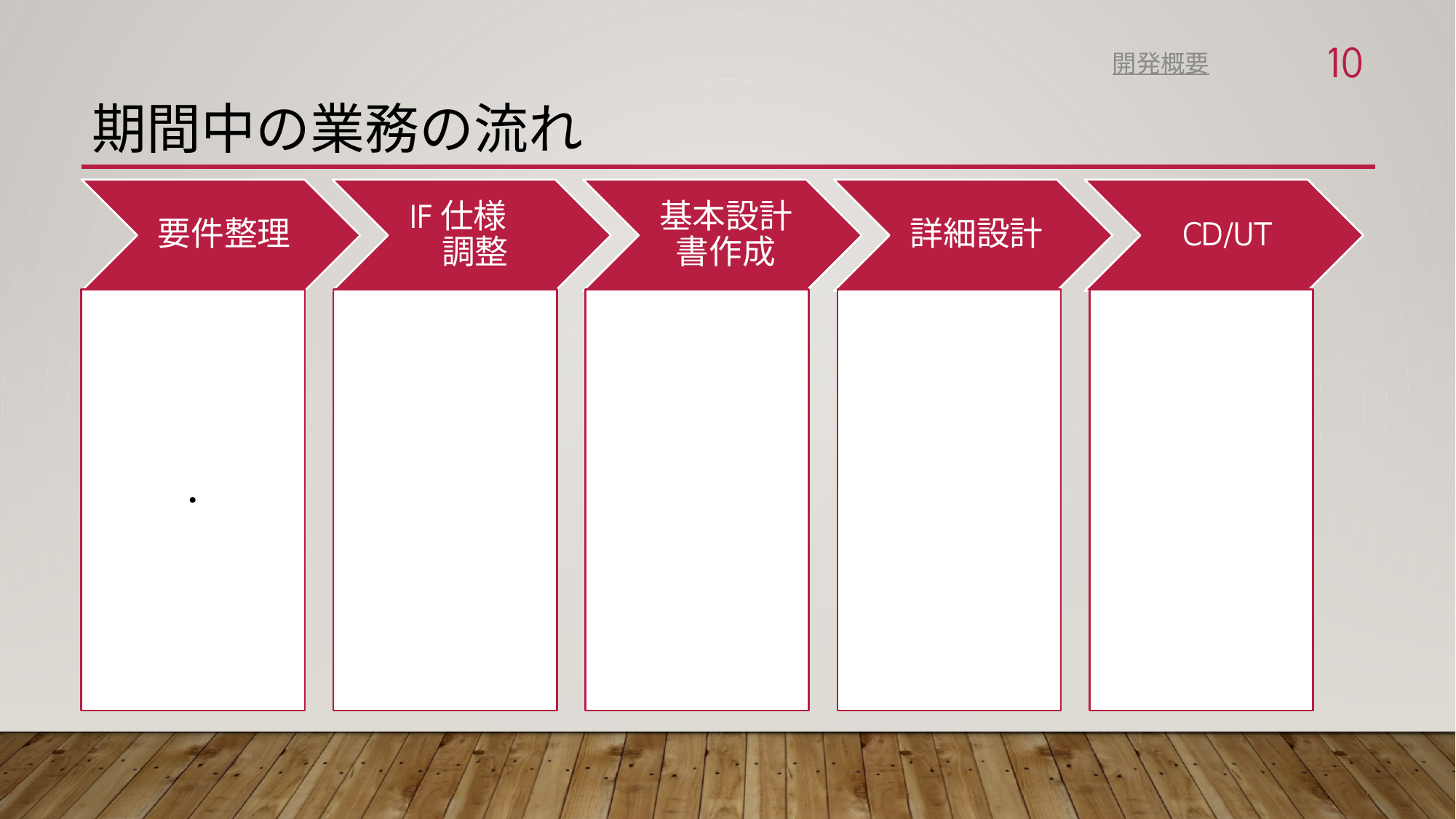

10
開発概要
# 期間中の業務の流れ
要件整理
IF仕様　調整
基本設計書作成
詳細設計
CD/UT
・